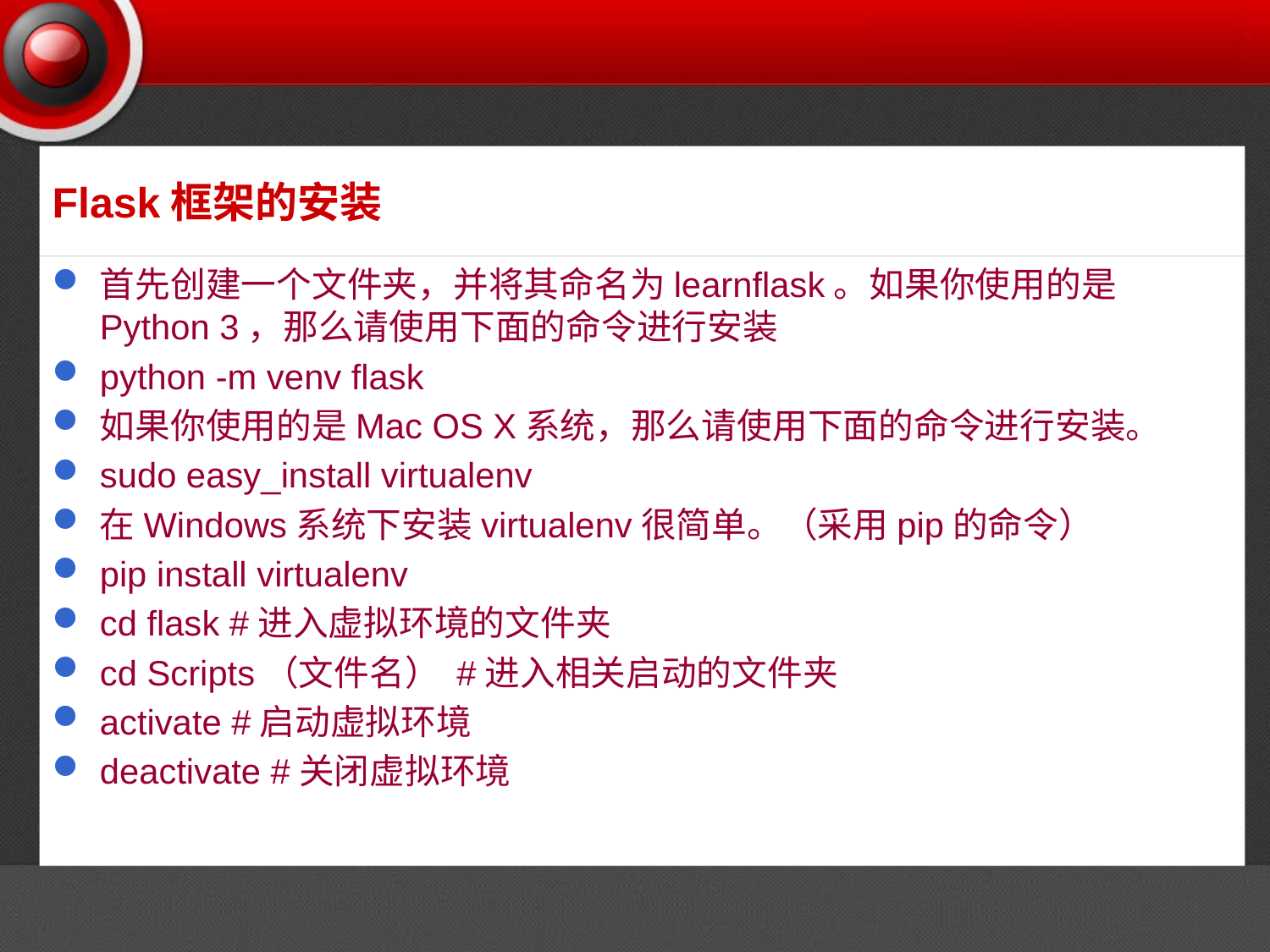

# Flask框架的安装
首先创建一个文件夹，并将其命名为learnflask。如果你使用的是Python 3，那么请使用下面的命令进行安装
python -m venv flask
如果你使用的是Mac OS X系统，那么请使用下面的命令进行安装。
sudo easy_install virtualenv
在Windows系统下安装virtualenv很简单。（采用pip的命令）
pip install virtualenv
cd flask #进入虚拟环境的文件夹
cd Scripts（文件名） #进入相关启动的文件夹
activate #启动虚拟环境
deactivate #关闭虚拟环境